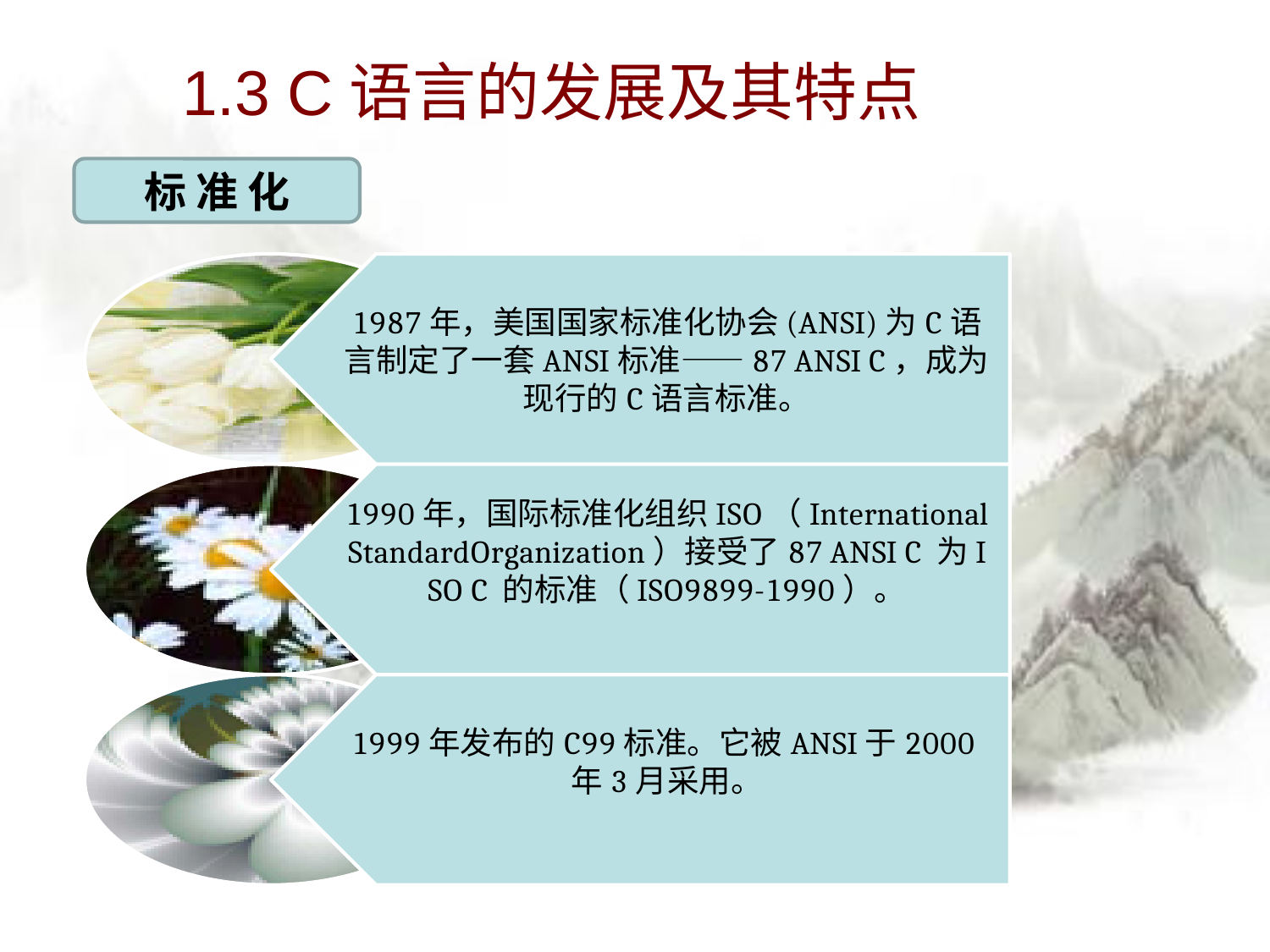

# 1.3 C语言的发展及其特点
标 准 化
1987年，美国国家标准化协会(ANSI)为C语言制定了一套ANSI标准——87 ANSI C，成为现行的C语言标准。
1990年，国际标准化组织ISO（International StandardOrganization）接受了87 ANSI C 为I SO C 的标准（ISO9899-1990）。
1999年发布的C99标准。它被ANSI于2000年3月采用。